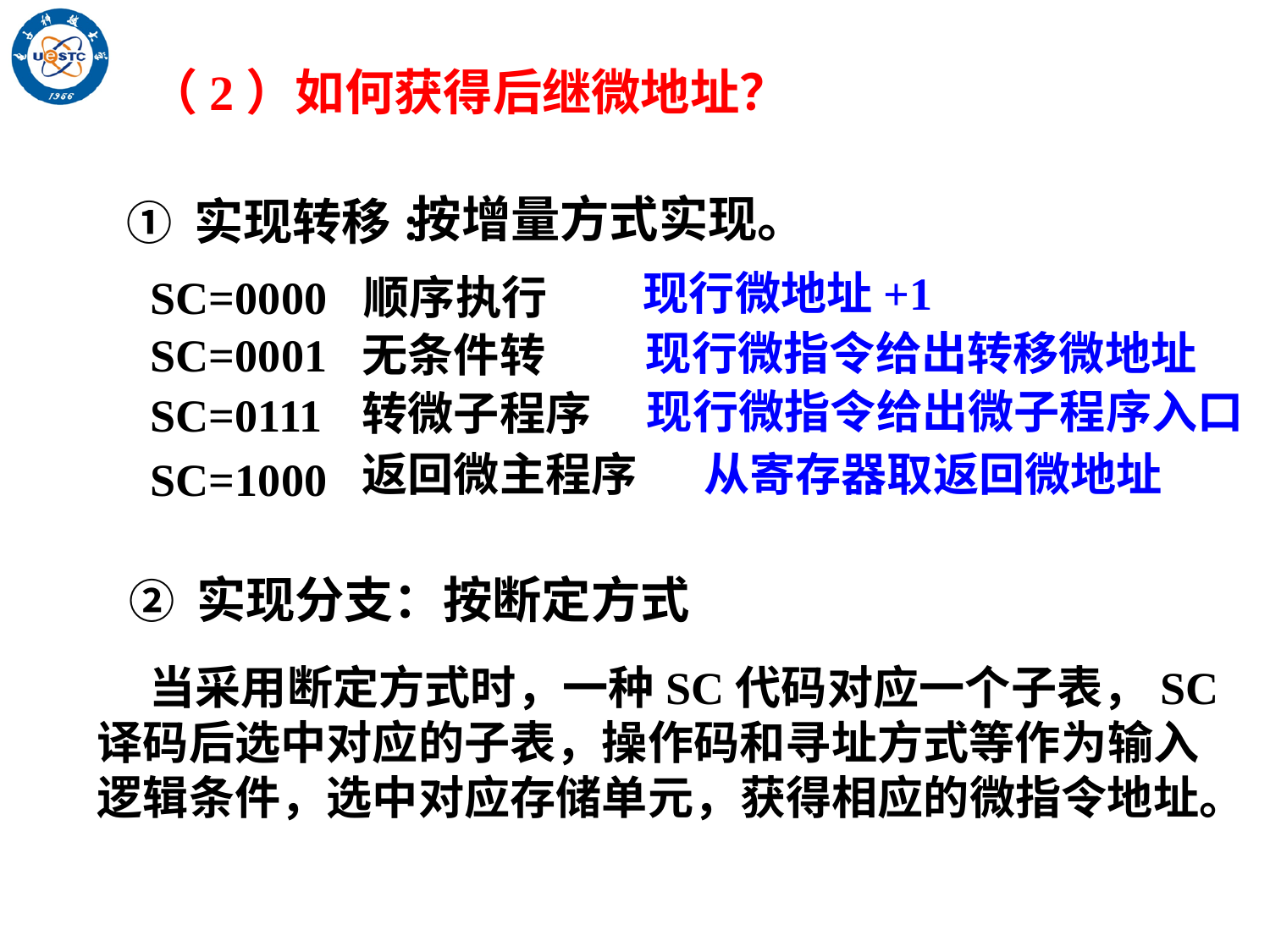

（2）如何获得后继微地址？
按增量方式实现。
① 实现转移:
现行微地址+1
SC=0000
顺序执行
现行微指令给出转移微地址
SC=0001
无条件转
现行微指令给出微子程序入口
转微子程序
SC=0111
返回微主程序
从寄存器取返回微地址
SC=1000
② 实现分支：按断定方式
    当采用断定方式时，一种SC代码对应一个子表，SC译码后选中对应的子表，操作码和寻址方式等作为输入逻辑条件，选中对应存储单元，获得相应的微指令地址。